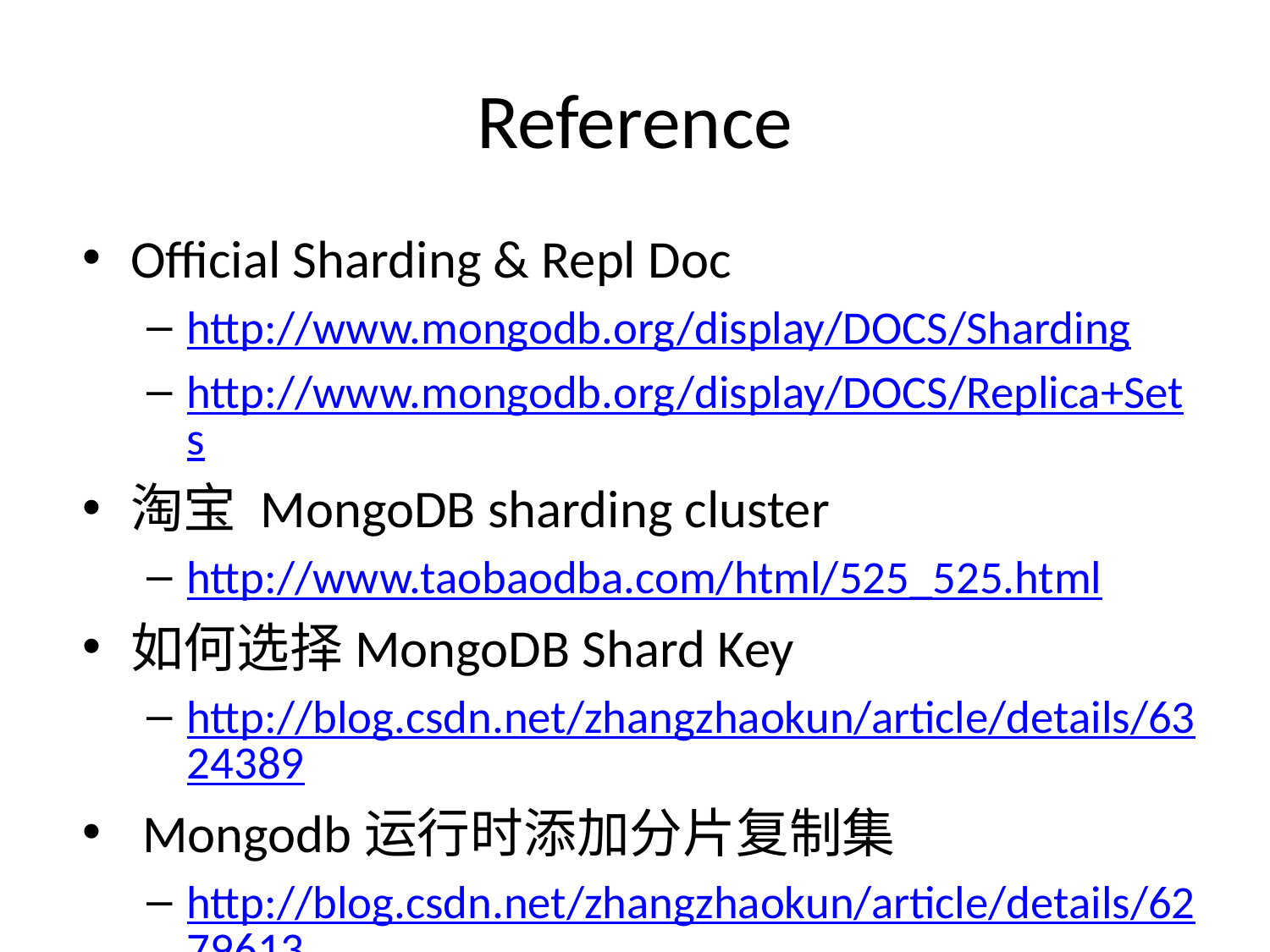

# Reference
Official Sharding & Repl Doc
http://www.mongodb.org/display/DOCS/Sharding
http://www.mongodb.org/display/DOCS/Replica+Sets
淘宝 MongoDB sharding cluster
http://www.taobaodba.com/html/525_525.html
如何选择MongoDB Shard Key
http://blog.csdn.net/zhangzhaokun/article/details/6324389
 Mongodb运行时添加分片复制集
http://blog.csdn.net/zhangzhaokun/article/details/6279613